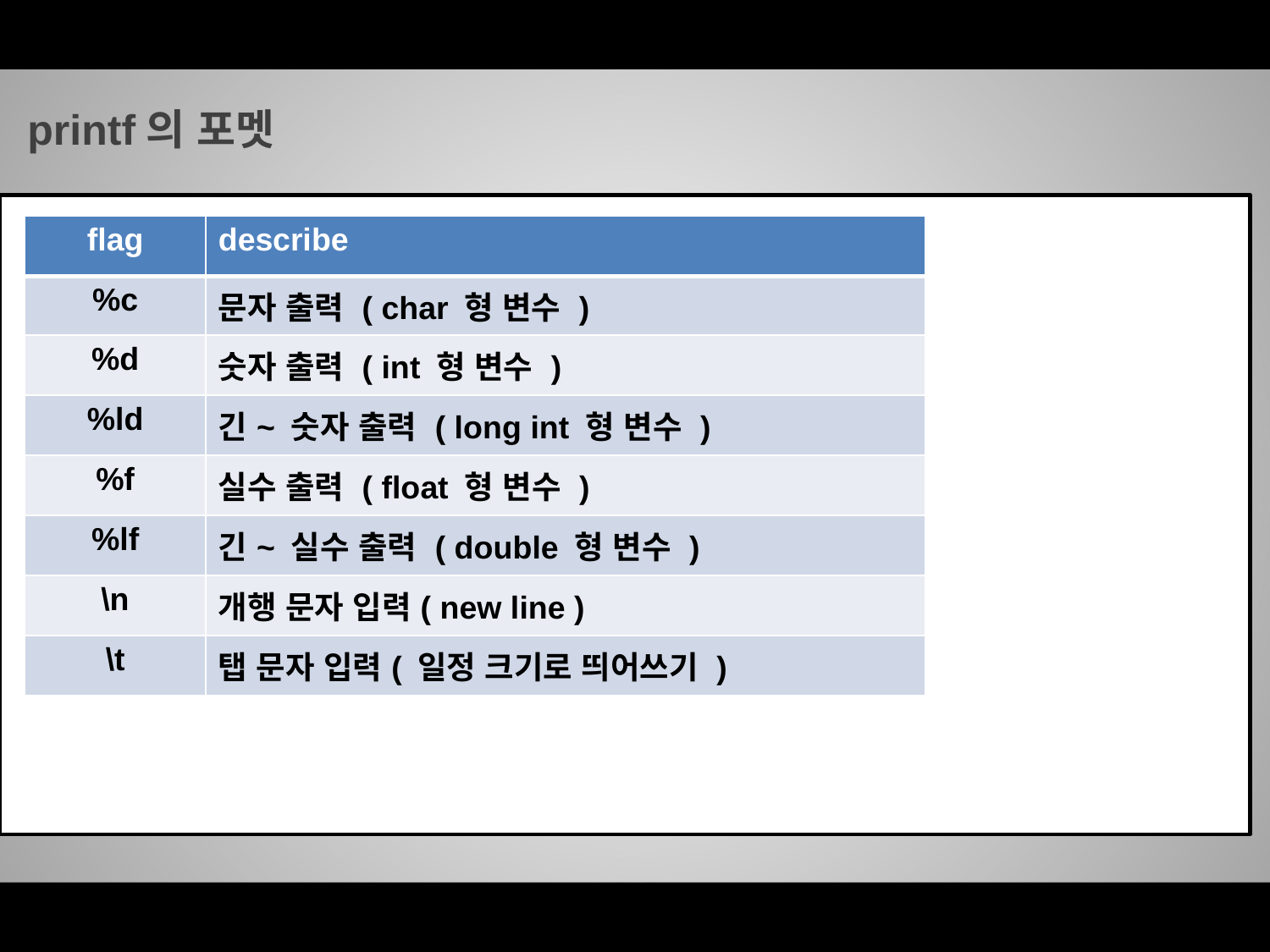

printf의 포멧

| flag | describe |
| --- | --- |
| %c | 문자 출력 ( char 형 변수 ) |
| %d | 숫자 출력 ( int 형 변수 ) |
| %ld | 긴~ 숫자 출력 ( long int 형 변수 ) |
| %f | 실수 출력 ( float 형 변수 ) |
| %lf | 긴~ 실수 출력 ( double 형 변수 ) |
| \n | 개행 문자 입력( new line ) |
| \t | 탭 문자 입력( 일정 크기로 띄어쓰기 ) |
10